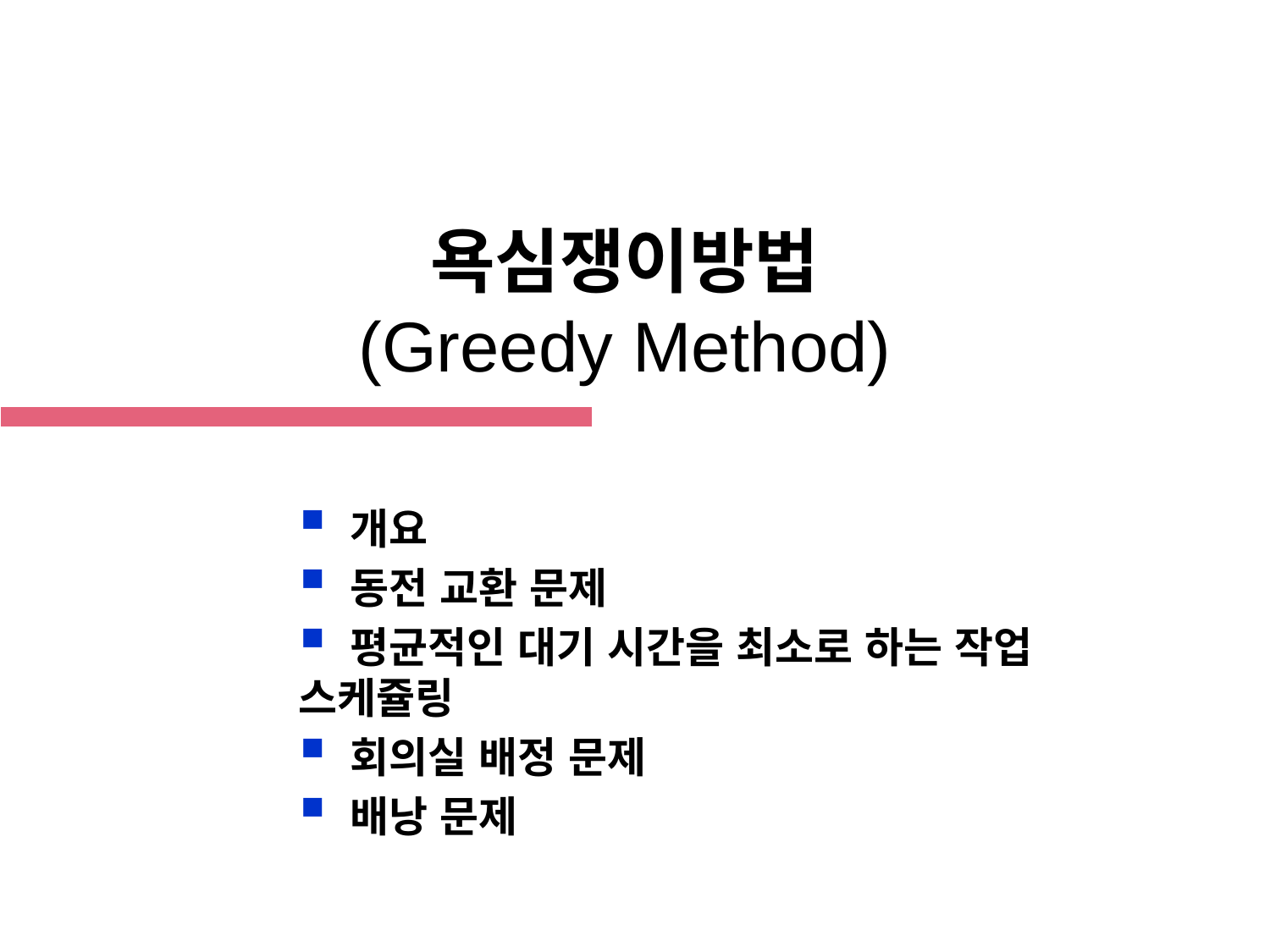

# 욕심쟁이방법 (Greedy Method)
 개요
 동전 교환 문제
 평균적인 대기 시간을 최소로 하는 작업 스케쥴링
 회의실 배정 문제
 배낭 문제
02 พ.ย. 64